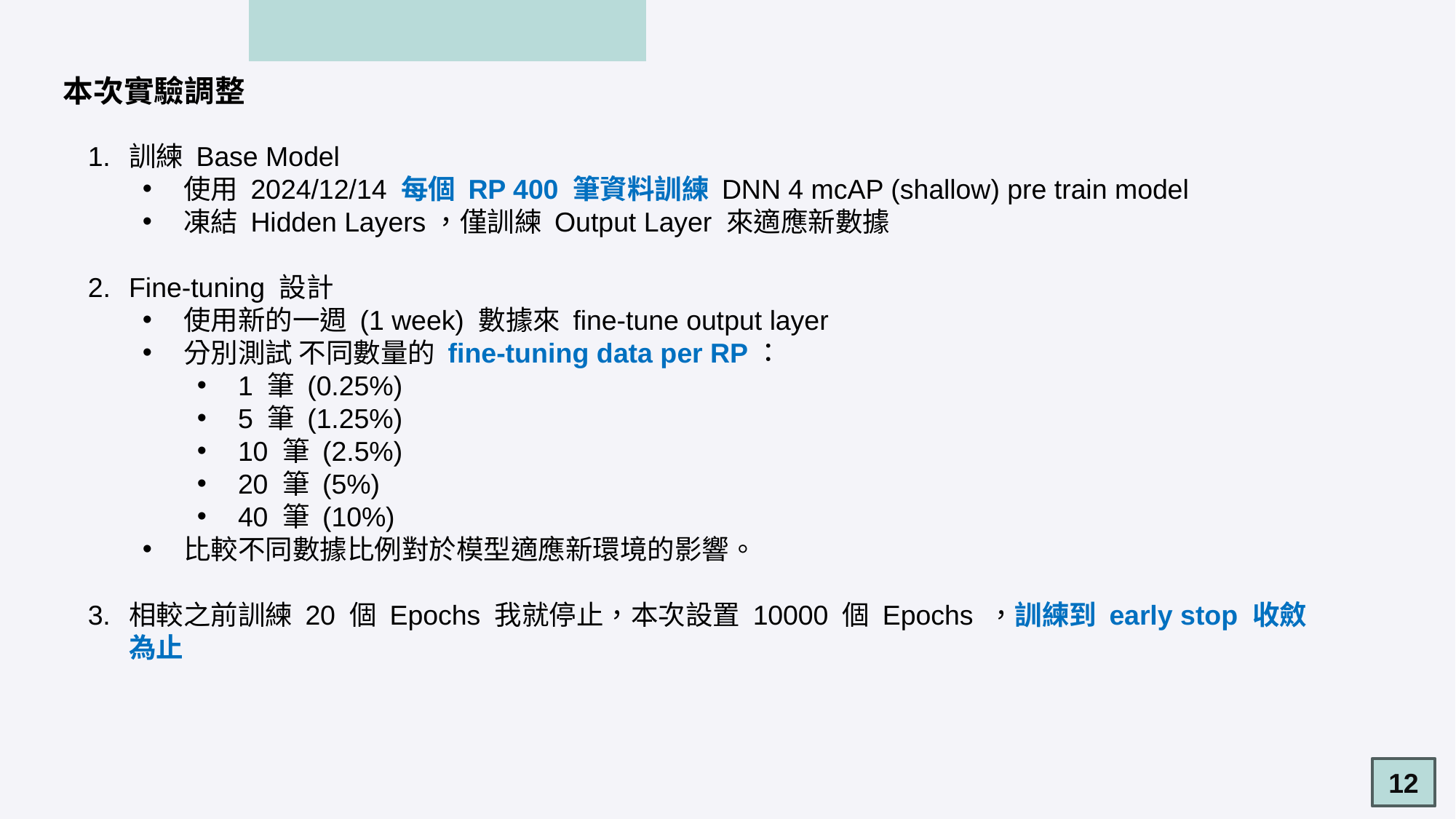

本次實驗調整
訓練 Base Model
使用 2024/12/14 每個 RP 400 筆資料訓練 DNN 4 mcAP (shallow) pre train model
凍結 Hidden Layers，僅訓練 Output Layer 來適應新數據

Fine-tuning 設計
使用新的一週 (1 week) 數據來 fine-tune output layer
分別測試 不同數量的 fine-tuning data per RP：
1 筆 (0.25%)
5 筆 (1.25%)
10 筆 (2.5%)
20 筆 (5%)
40 筆 (10%)
比較不同數據比例對於模型適應新環境的影響。

相較之前訓練 20 個 Epochs 我就停止，本次設置 10000 個 Epochs ，訓練到 early stop 收斂為止
12